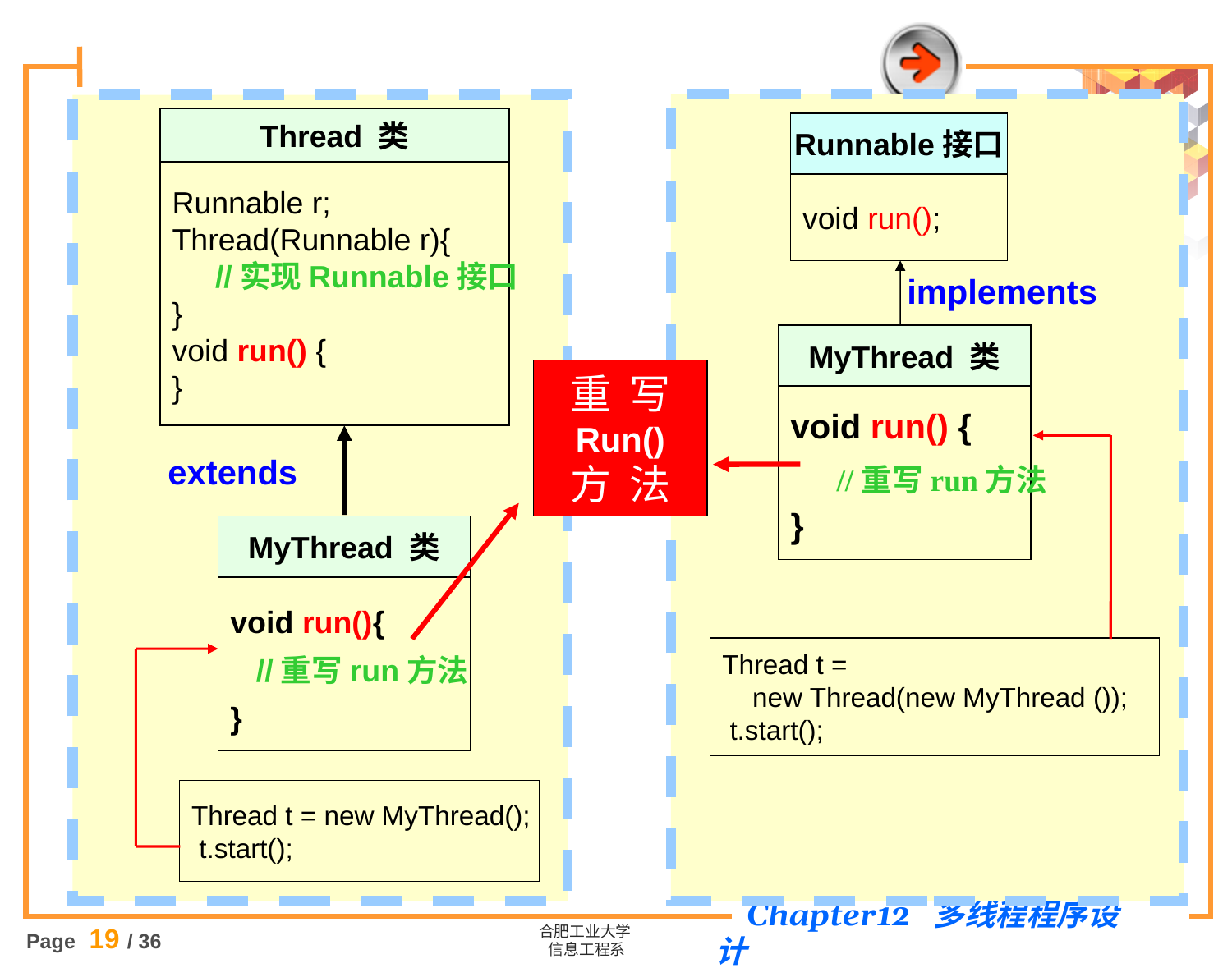

Thread 类
Runnable r;
Thread(Runnable r){
     //实现Runnable接口
}
void run() {
}
Runnable接口
void run();

implements
MyThread 类
void run() {
    //重写run方法
}
重  写
Run()
方  法

extends

MyThread 类
void run(){
   //重写run方法
}
Thread t =
    new Thread(new MyThread ());
 t.start();

Thread t = new MyThread();
 t.start();